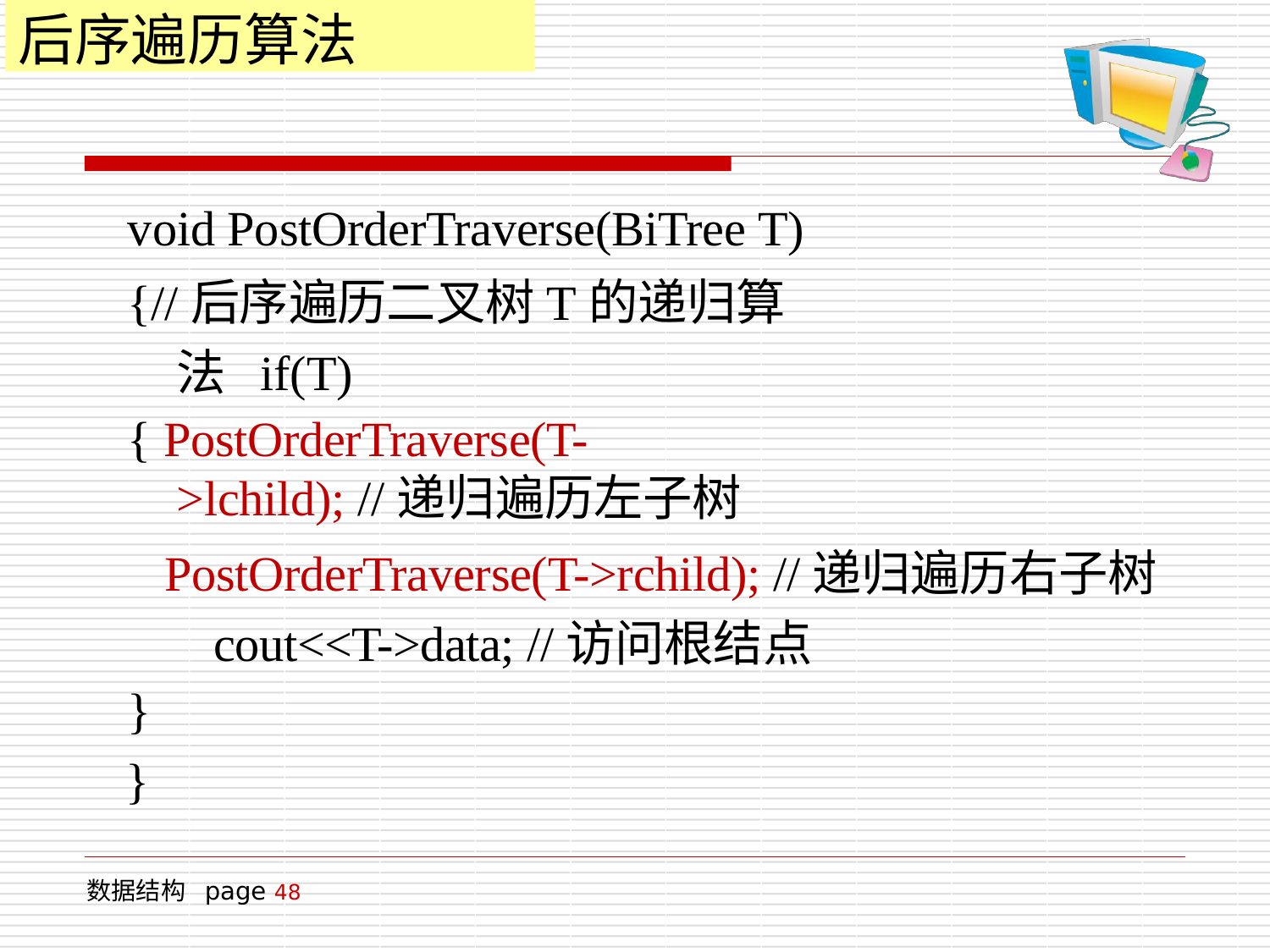

# 后序遍历算法

void PostOrderTraverse(BiTree T)
{//后序遍历二叉树T的递归算法  if(T)
{ PostOrderTraverse(T->lchild); //递归遍历左子树
PostOrderTraverse(T->rchild); //递归遍历右子树 cout<<T->data; //访问根结点
}
}

数据结构 page 48